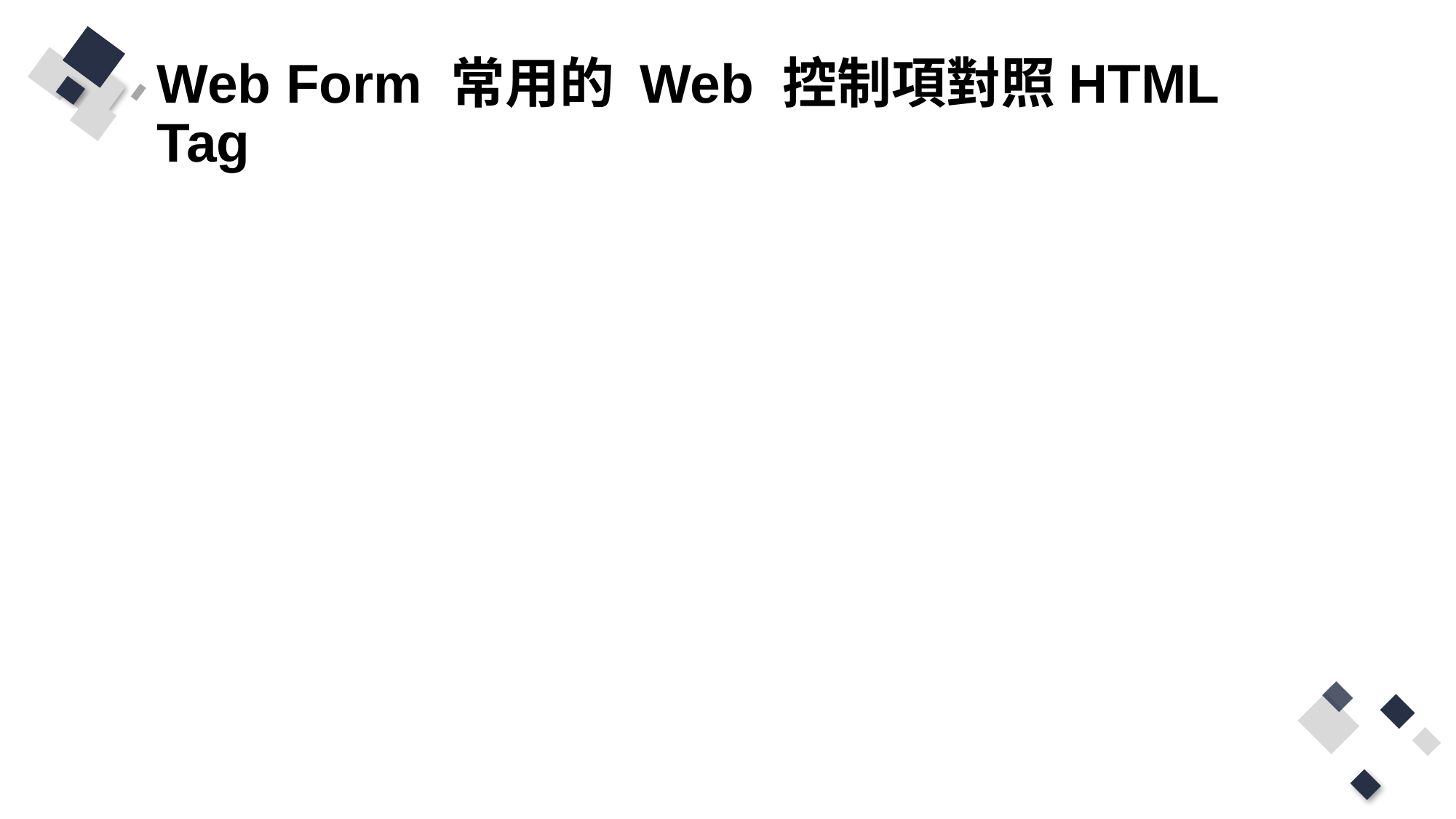

# Web Form 常用的 Web 控制項對照HTML Tag